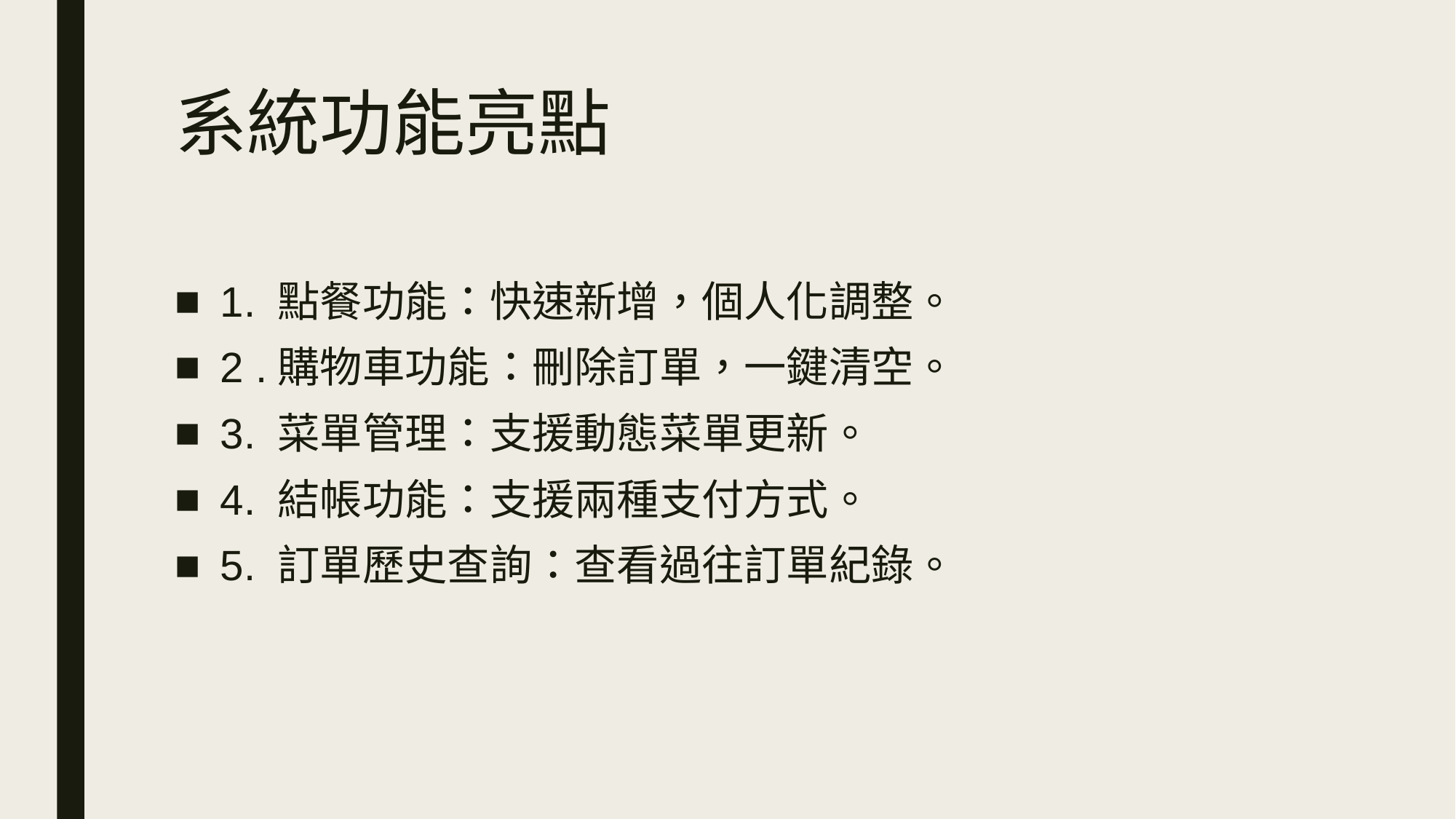

# 系統功能亮點
1. 點餐功能：快速新增，個人化調整。
2 .購物車功能：刪除訂單，一鍵清空。
3. 菜單管理：支援動態菜單更新。
4. 結帳功能：支援兩種支付方式。
5. 訂單歷史查詢：查看過往訂單紀錄。